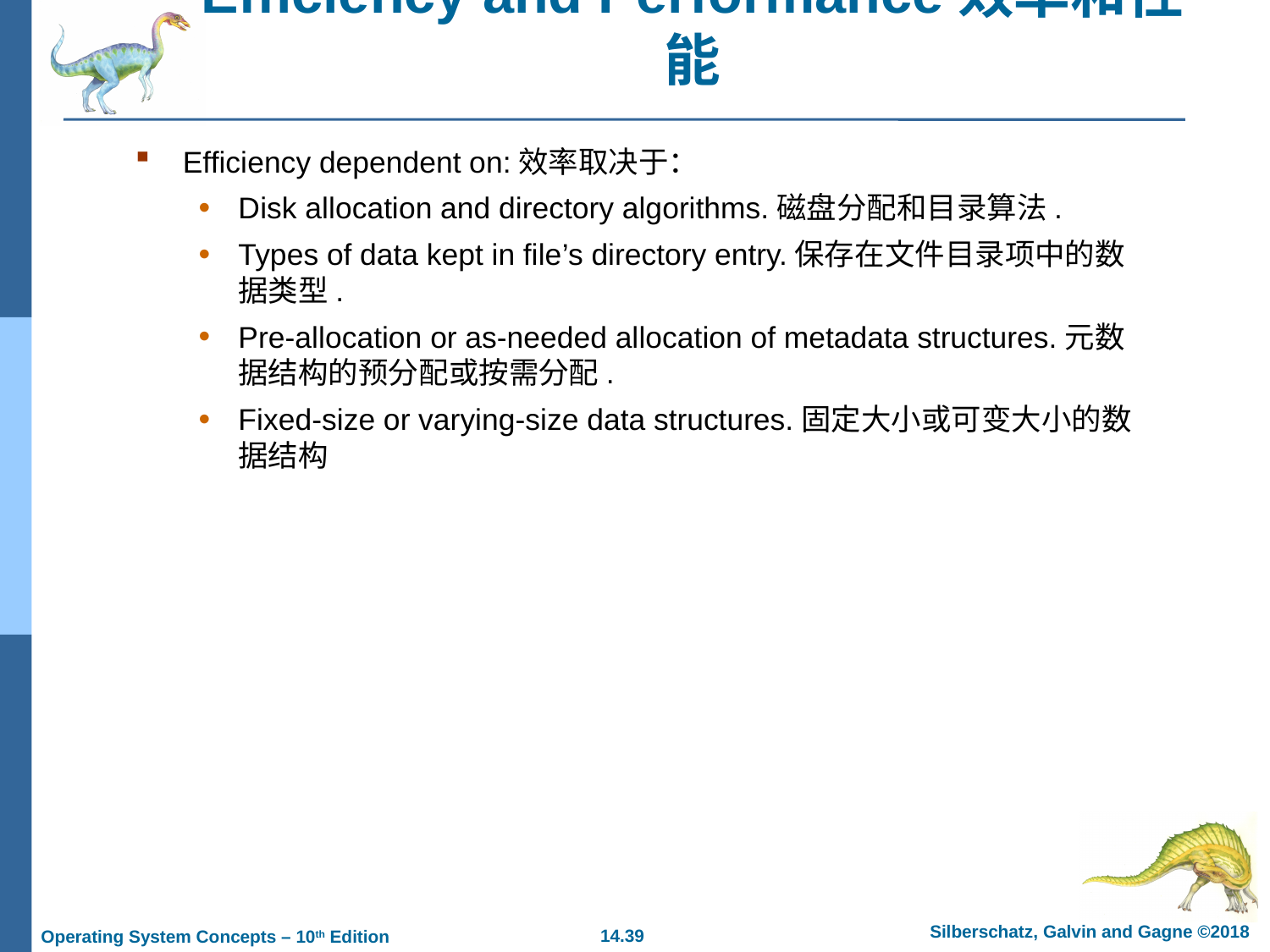

# Efficiency and Performance效率和性能
Efficiency dependent on:效率取决于：
Disk allocation and directory algorithms.磁盘分配和目录算法.
Types of data kept in file’s directory entry.保存在文件目录项中的数据类型.
Pre-allocation or as-needed allocation of metadata structures.元数据结构的预分配或按需分配.
Fixed-size or varying-size data structures.固定大小或可变大小的数据结构